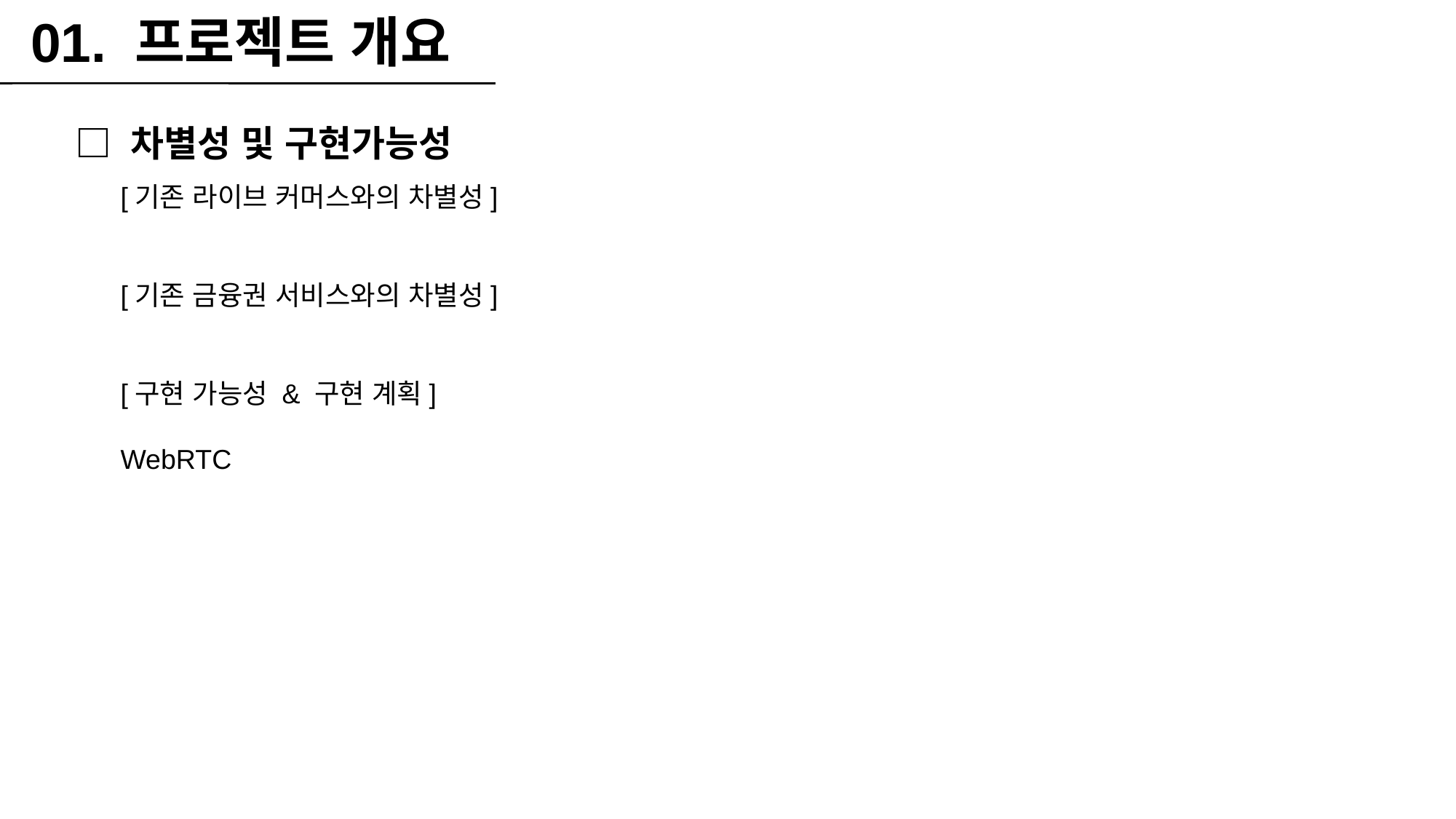

01. 프로젝트 개요

□ 차별성 및 구현가능성
[기존 라이브 커머스와의 차별성]

[기존 금융권 서비스와의 차별성]

[구현 가능성 & 구현 계획]

WebRTC